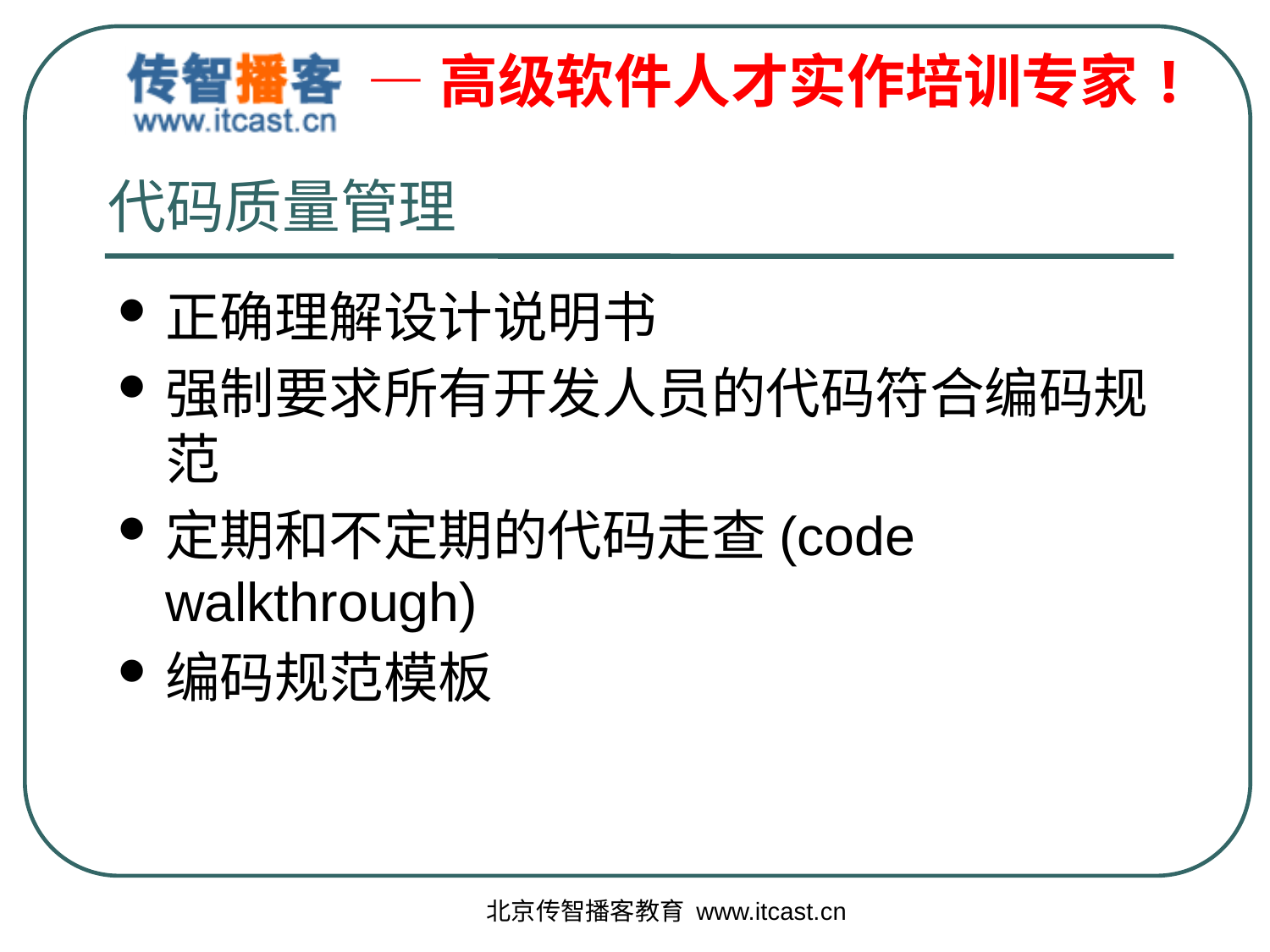

# 代码质量管理
正确理解设计说明书
强制要求所有开发人员的代码符合编码规范
定期和不定期的代码走查(code walkthrough)
编码规范模板
北京传智播客教育 www.itcast.cn